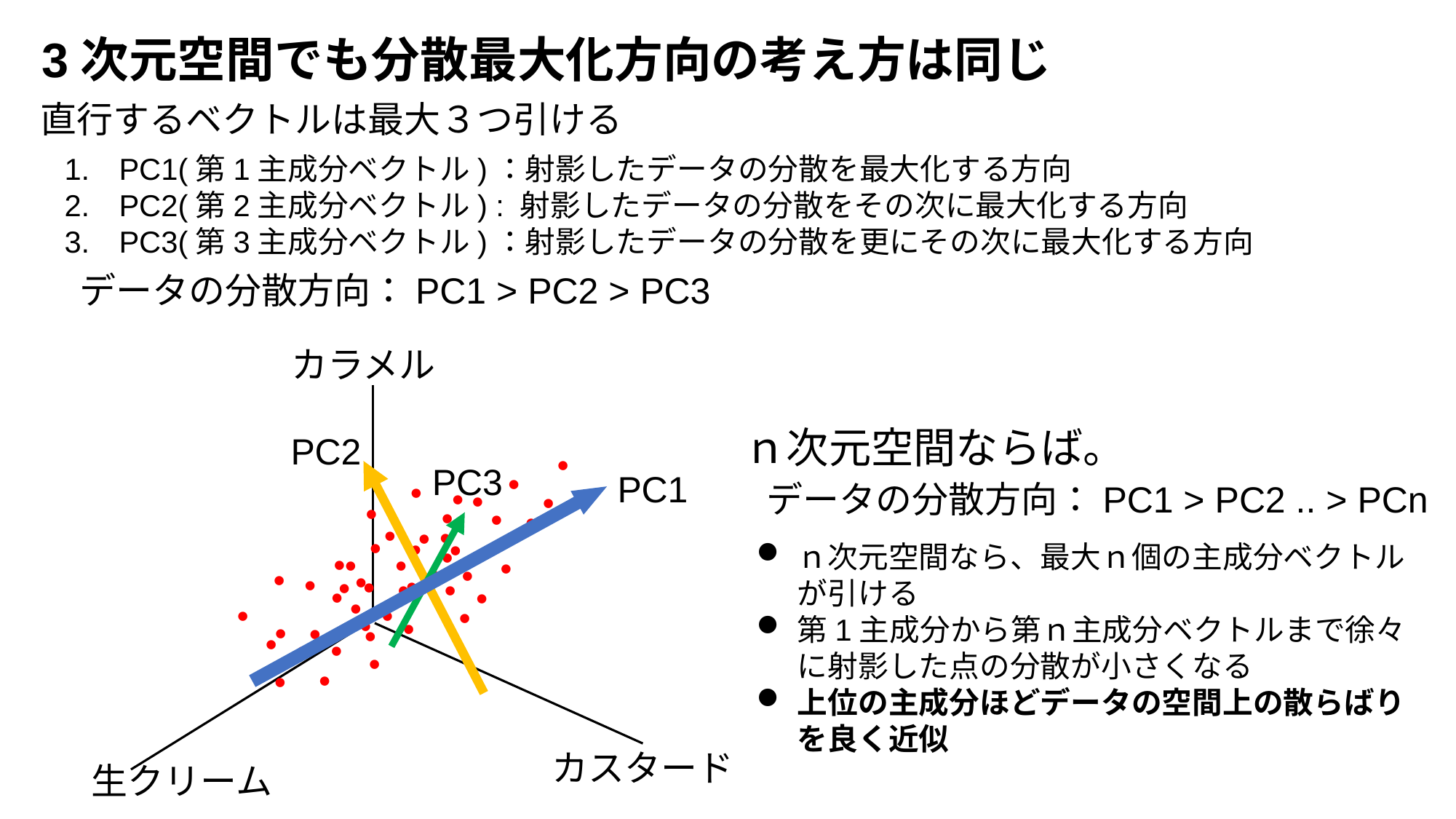

3次元空間でも分散最大化方向の考え方は同じ
直行するベクトルは最大３つ引ける
PC1(第1主成分ベクトル)：射影したデータの分散を最大化する方向
PC2(第2主成分ベクトル) : 射影したデータの分散をその次に最大化する方向
PC3(第3主成分ベクトル)：射影したデータの分散を更にその次に最大化する方向
データの分散方向：PC1 > PC2 > PC3
カラメル
ｎ次元空間ならば。
PC2
●
PC3
PC1
●
データの分散方向：PC1 > PC2 .. > PCn
●
●
●
●
●
●
●
●
●
●
●
●
ｎ次元空間なら、最大ｎ個の主成分ベクトルが引ける
第1主成分から第ｎ主成分ベクトルまで徐々に射影した点の分散が小さくなる
上位の主成分ほどデータの空間上の散らばりを良く近似
●
●
●
●
●
●
●
●
●
●
●
●

●
●
●
●
●
●
●
●
●
●
●
●
●
●
●
●
●
●
●
●
●
●
●
●
●
カスタード
生クリーム